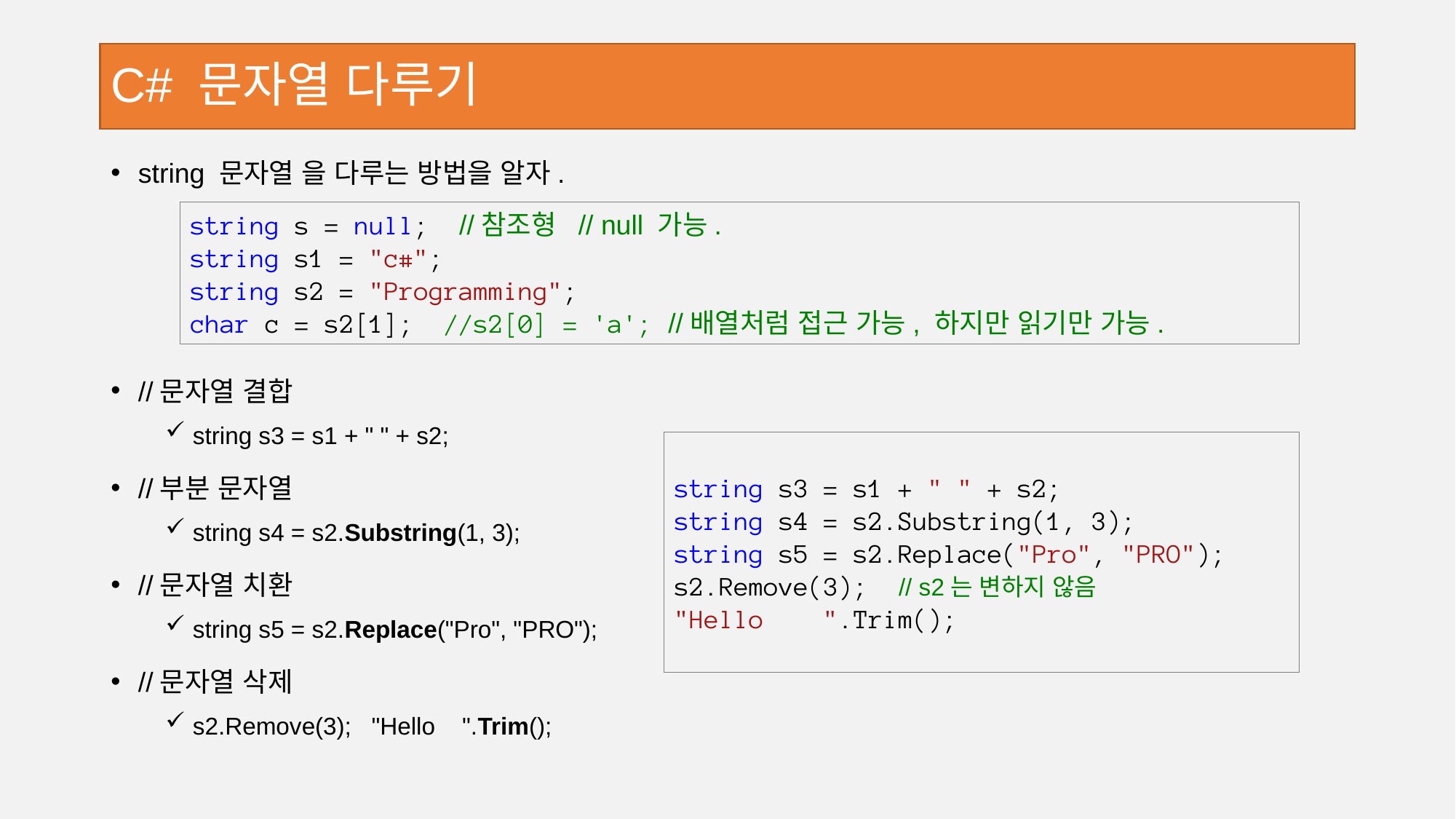

# C# 문자열 다루기
string 문자열 을 다루는 방법을 알자.

//문자열 결합
string s3 = s1 + " " + s2;
//부분 문자열
string s4 = s2.Substring(1, 3);
//문자열 치환
string s5 = s2.Replace("Pro", "PRO");
//문자열 삭제
s2.Remove(3);   "Hello    ".Trim();

string s = null;  //참조형  // null 가능.
string s1 = "c#";
string s2 = "Programming";
char c = s2[1];  //s2[0] = 'a'; //배열처럼 접근 가능, 하지만 읽기만 가능.

string s3 = s1 + " " + s2;
string s4 = s2.Substring(1, 3);
string s5 = s2.Replace("Pro", "PRO");
s2.Remove(3);  // s2는 변하지 않음
"Hello    ".Trim();